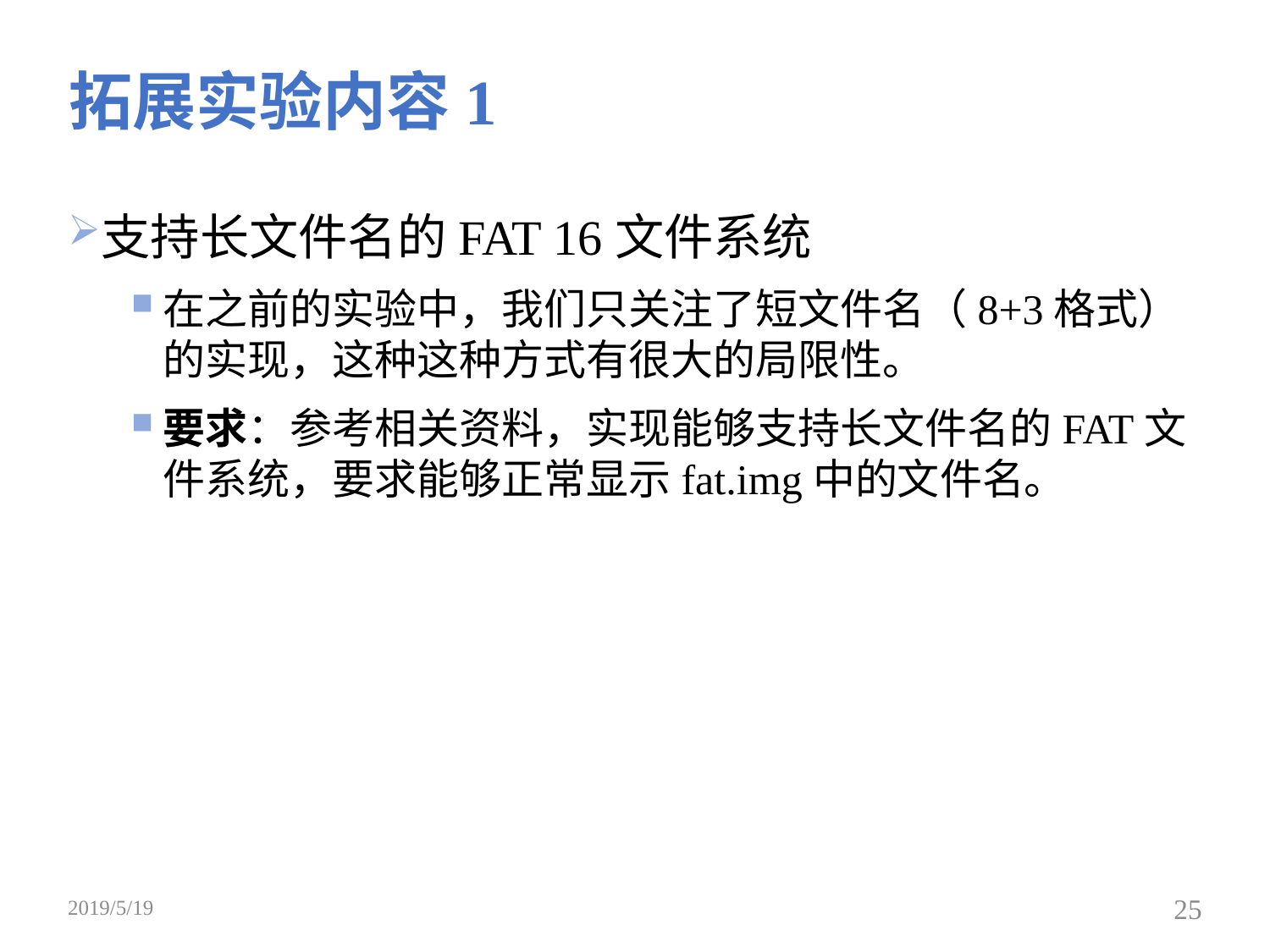

# 拓展实验内容1
支持长文件名的FAT 16文件系统
在之前的实验中，我们只关注了短文件名（8+3格式）的实现，这种这种方式有很大的局限性。
要求：参考相关资料，实现能够支持长文件名的FAT文件系统，要求能够正常显示fat.img中的文件名。
2019/5/19
25